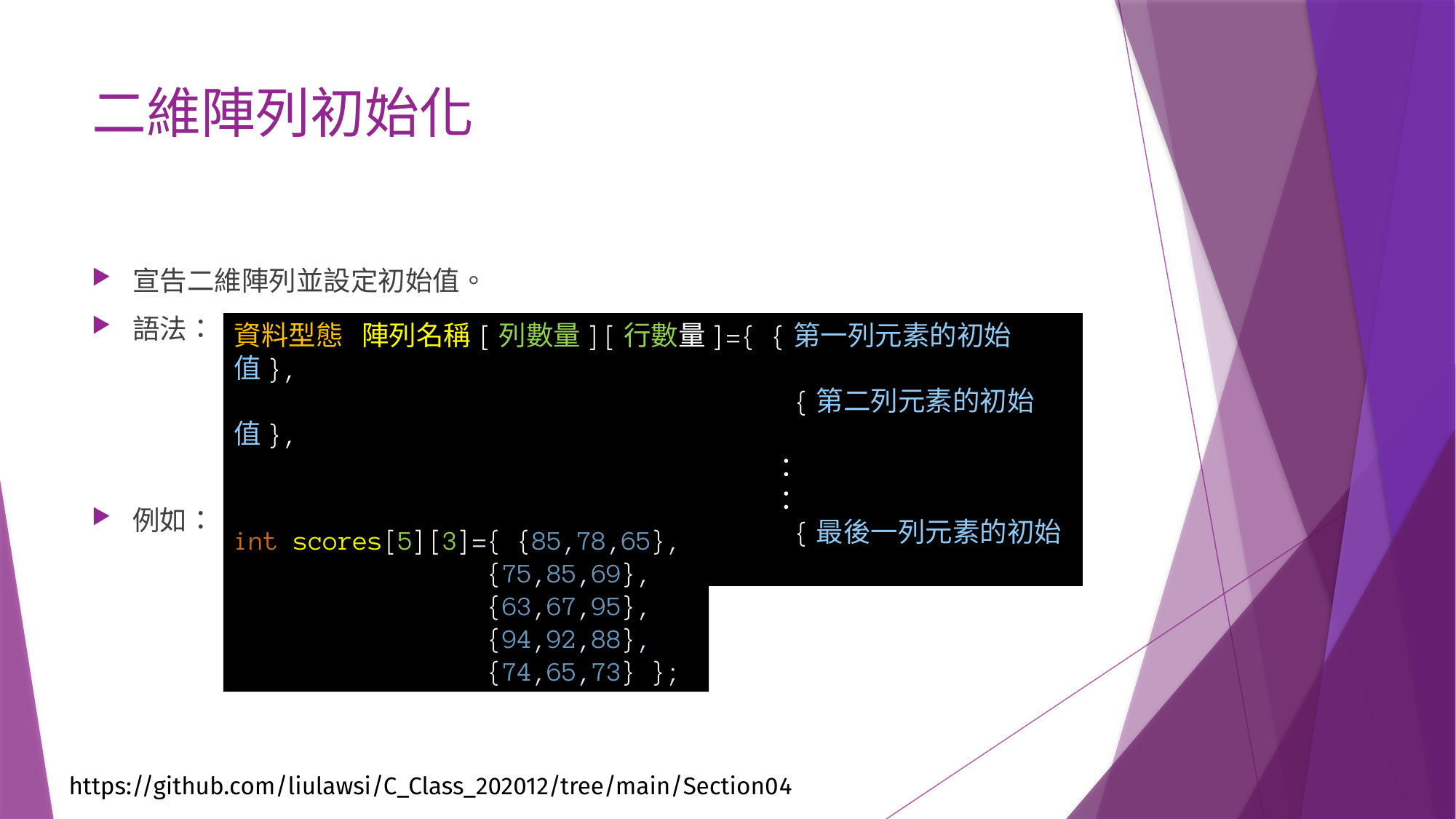

# 二維陣列初始化
宣告二維陣列並設定初始值。
語法：

例如：
資料型態   陣列名稱[列數量][行數量]={ {第一列元素的初始值},
                			 {第二列元素的初始值},
                				  	：
                				  	：
                			 {最後一列元素的初始值}};
int scores[5][3]={ {85,78,65},
                 {75,85,69},
                 {63,67,95},
                 {94,92,88},
                 {74,65,73} };